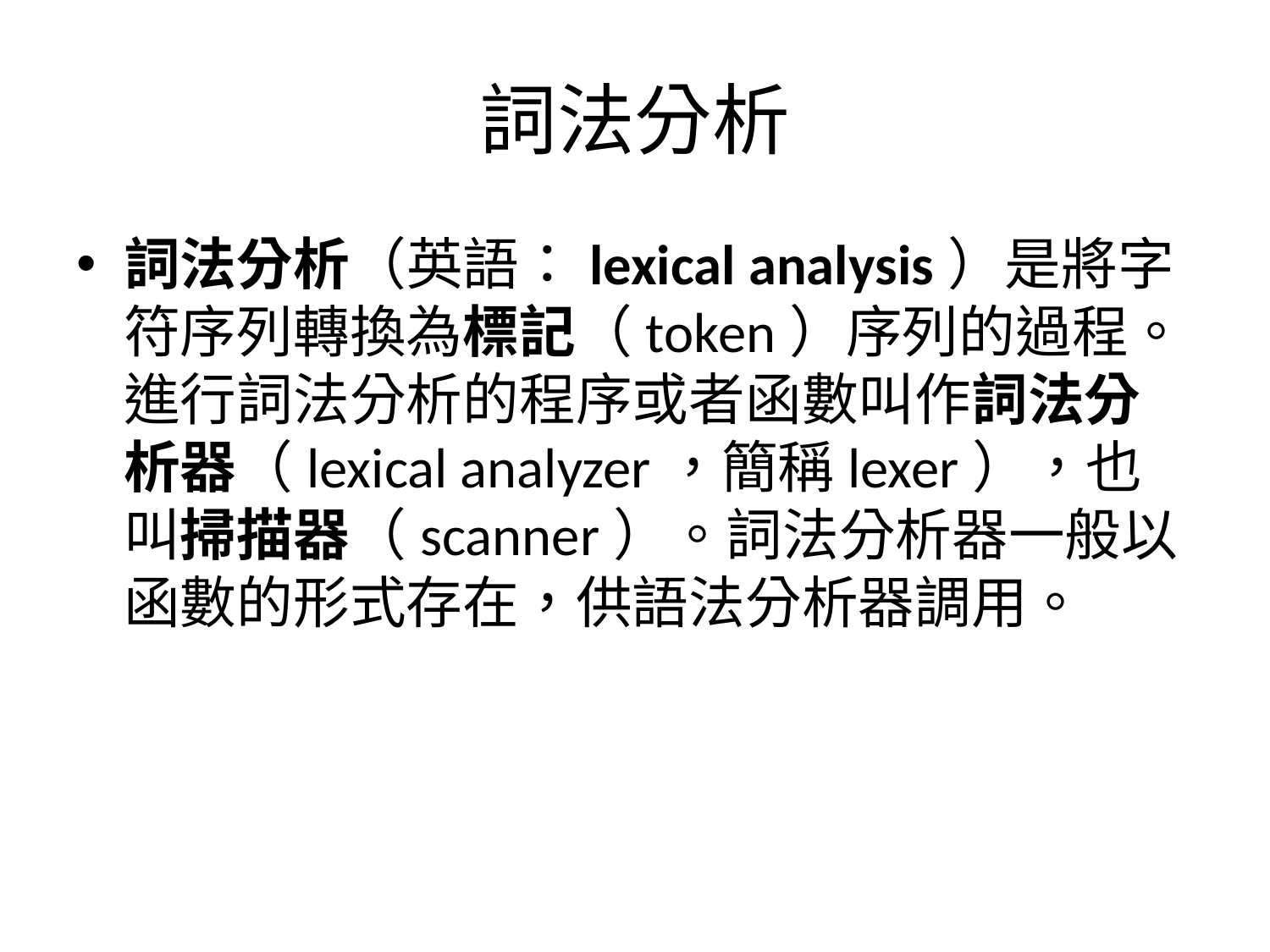

# 詞法分析
詞法分析（英語：lexical analysis）是將字符序列轉換為標記（token）序列的過程。進行詞法分析的程序或者函數叫作詞法分析器（lexical analyzer，簡稱lexer），也叫掃描器（scanner）。詞法分析器一般以函數的形式存在，供語法分析器調用。